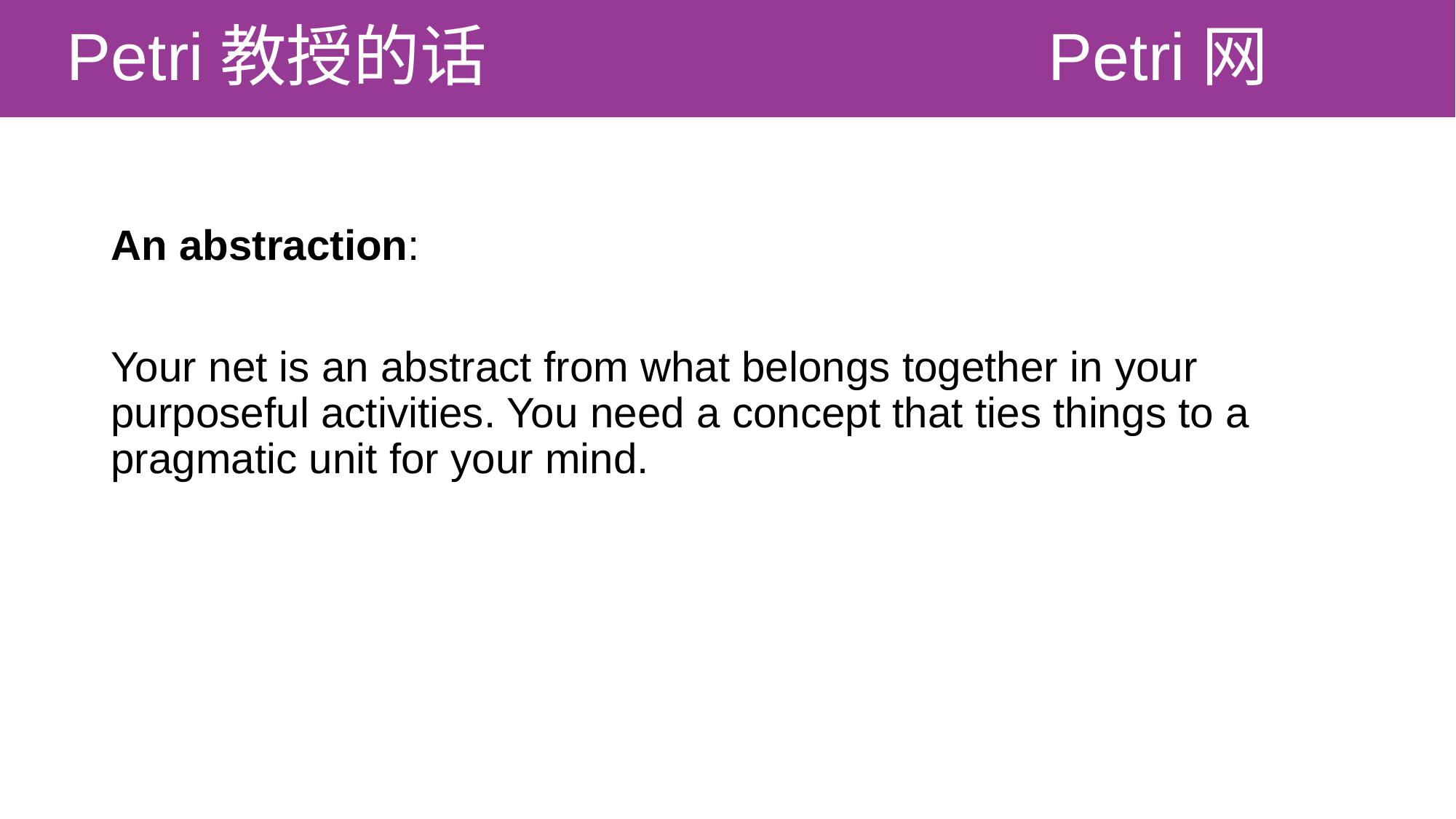

Petri教授的话
# Petri网
An abstraction:

Your net is an abstract from what belongs together in your purposeful activities. You need a concept that ties things to a pragmatic unit for your mind.